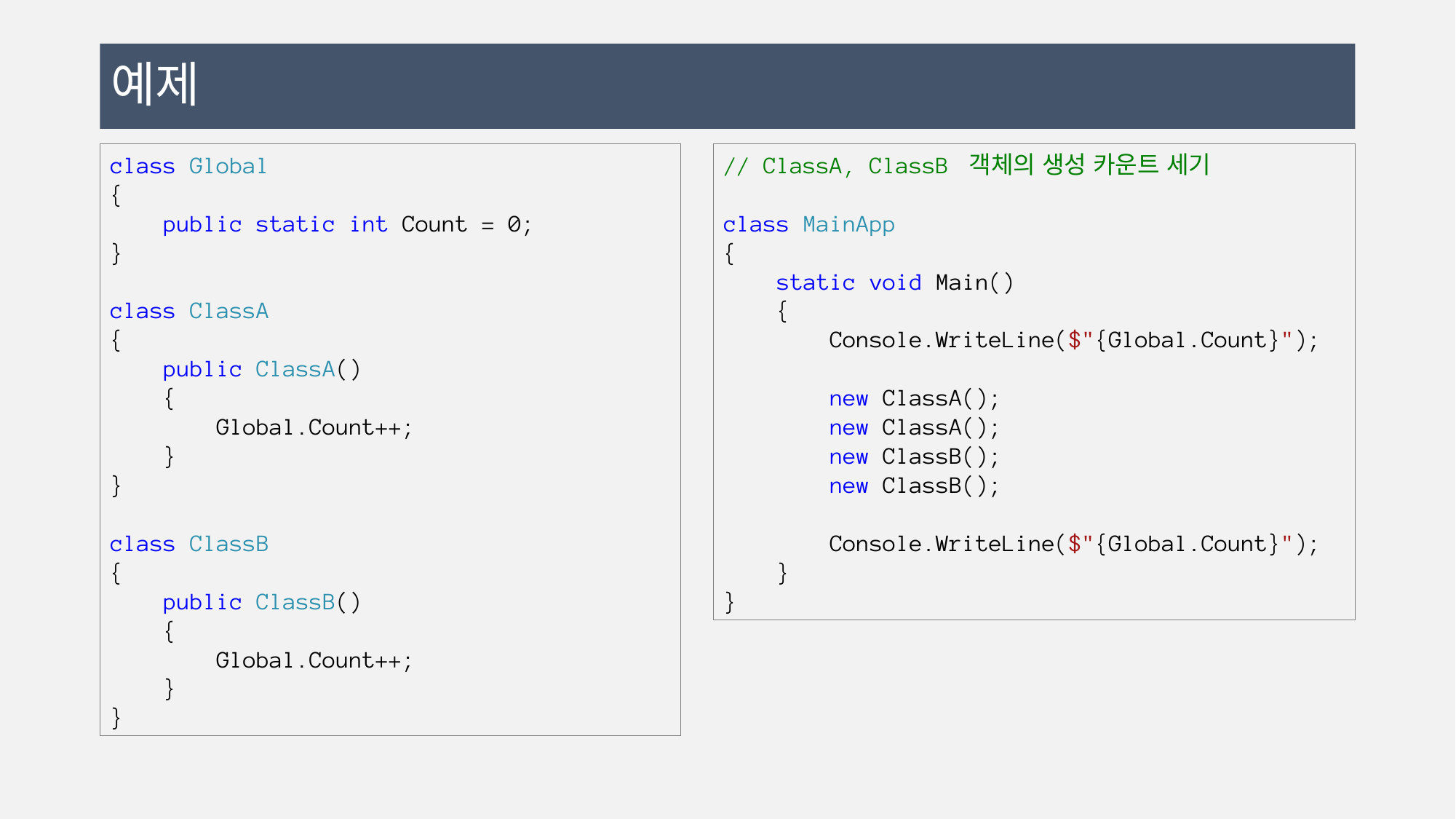

# 예제

class Global
{
    public static int Count = 0;
}

class ClassA
{
    public ClassA()
    {
        Global.Count++;
    }
}

class ClassB
{
    public ClassB()
    {
        Global.Count++;
    }
}
// ClassA, ClassB 객체의 생성 카운트 세기

class MainApp
{
    static void Main()
    {
        Console.WriteLine($"{Global.Count}");

        new ClassA();
        new ClassA();
        new ClassB();
        new ClassB();

        Console.WriteLine($"{Global.Count}");
    }
}